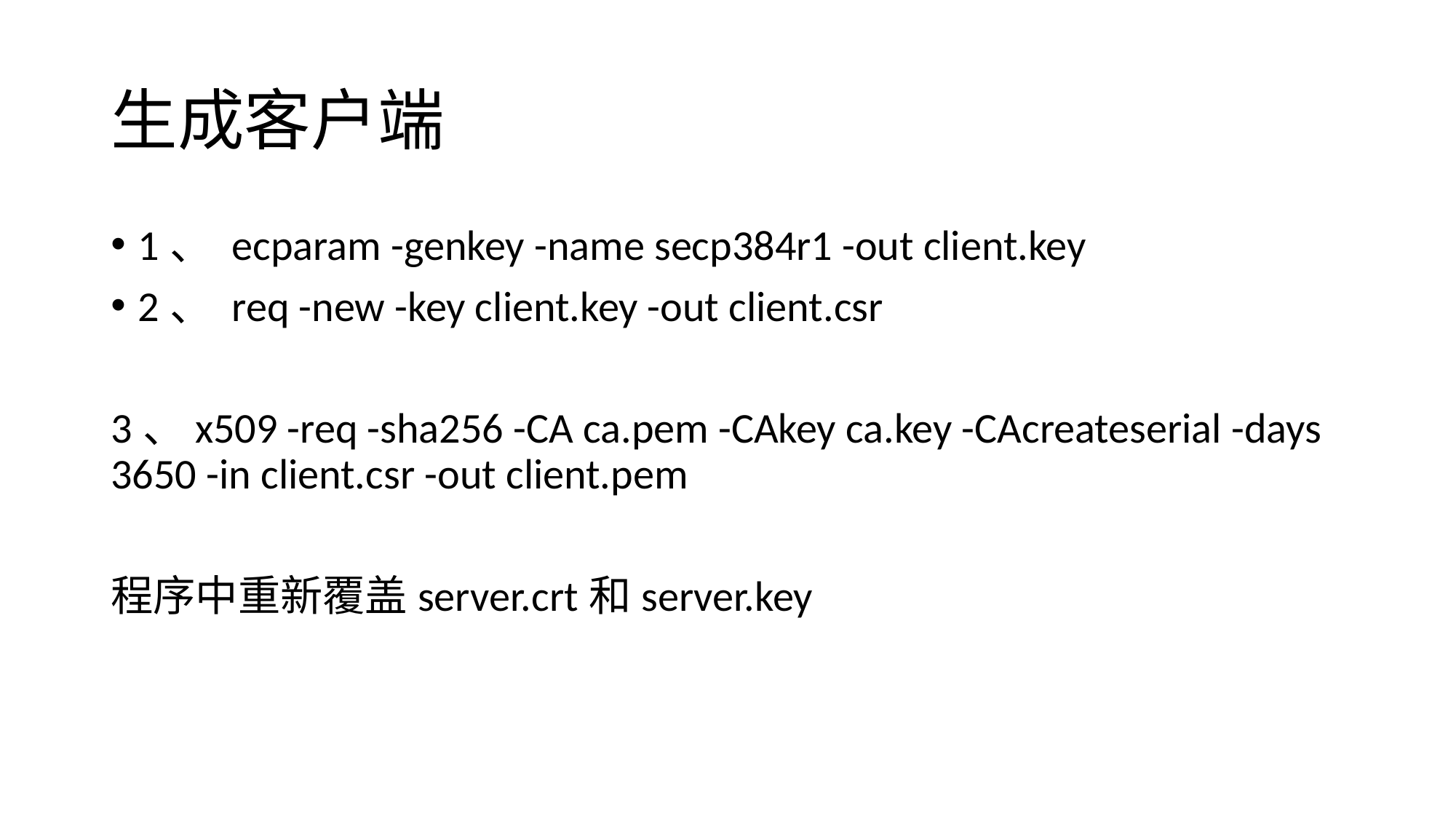

# 生成客户端
1、 ecparam -genkey -name secp384r1 -out client.key
2、 req -new -key client.key -out client.csr

3、x509 -req -sha256 -CA ca.pem -CAkey ca.key -CAcreateserial -days 3650 -in client.csr -out client.pem

程序中重新覆盖server.crt和server.key